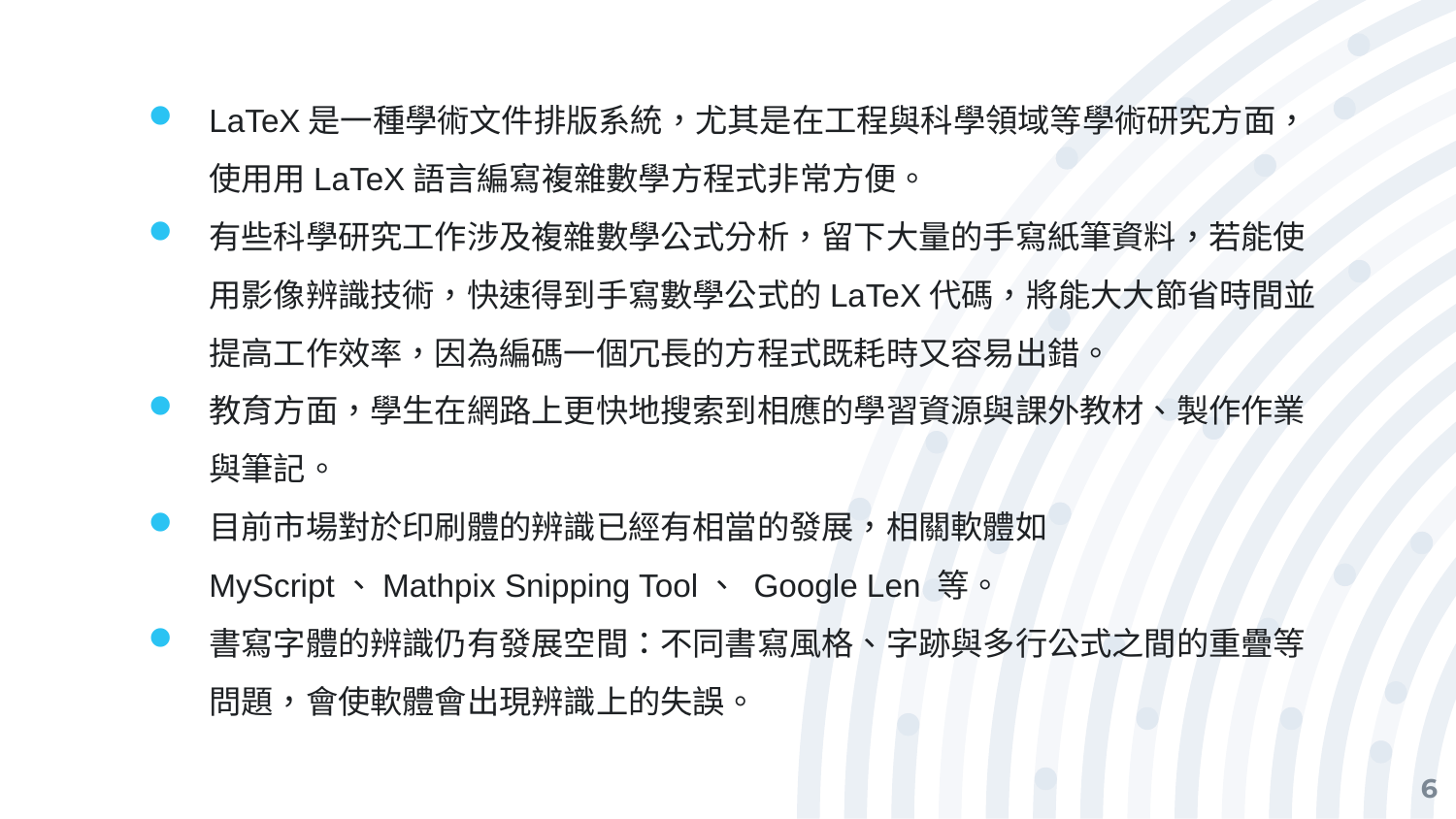

LaTeX是一種學術文件排版系統，尤其是在工程與科學領域等學術研究方面， 使用用LaTeX語言編寫複雜數學方程式非常方便。
有些科學研究工作涉及複雜數學公式分析，留下大量的手寫紙筆資料，若能使用影像辨識技術，快速得到手寫數學公式的LaTeX代碼，將能大大節省時間並提高工作效率，因為編碼一個冗長的方程式既耗時又容易出錯。
教育方面，學生在網路上更快地搜索到相應的學習資源與課外教材、製作作業與筆記。
目前市場對於印刷體的辨識已經有相當的發展，相關軟體如  MyScript、Mathpix Snipping Tool、 Google Len 等。
書寫字體的辨識仍有發展空間：不同書寫風格、字跡與多行公式之間的重疊等問題，會使軟體會出現辨識上的失誤。

6